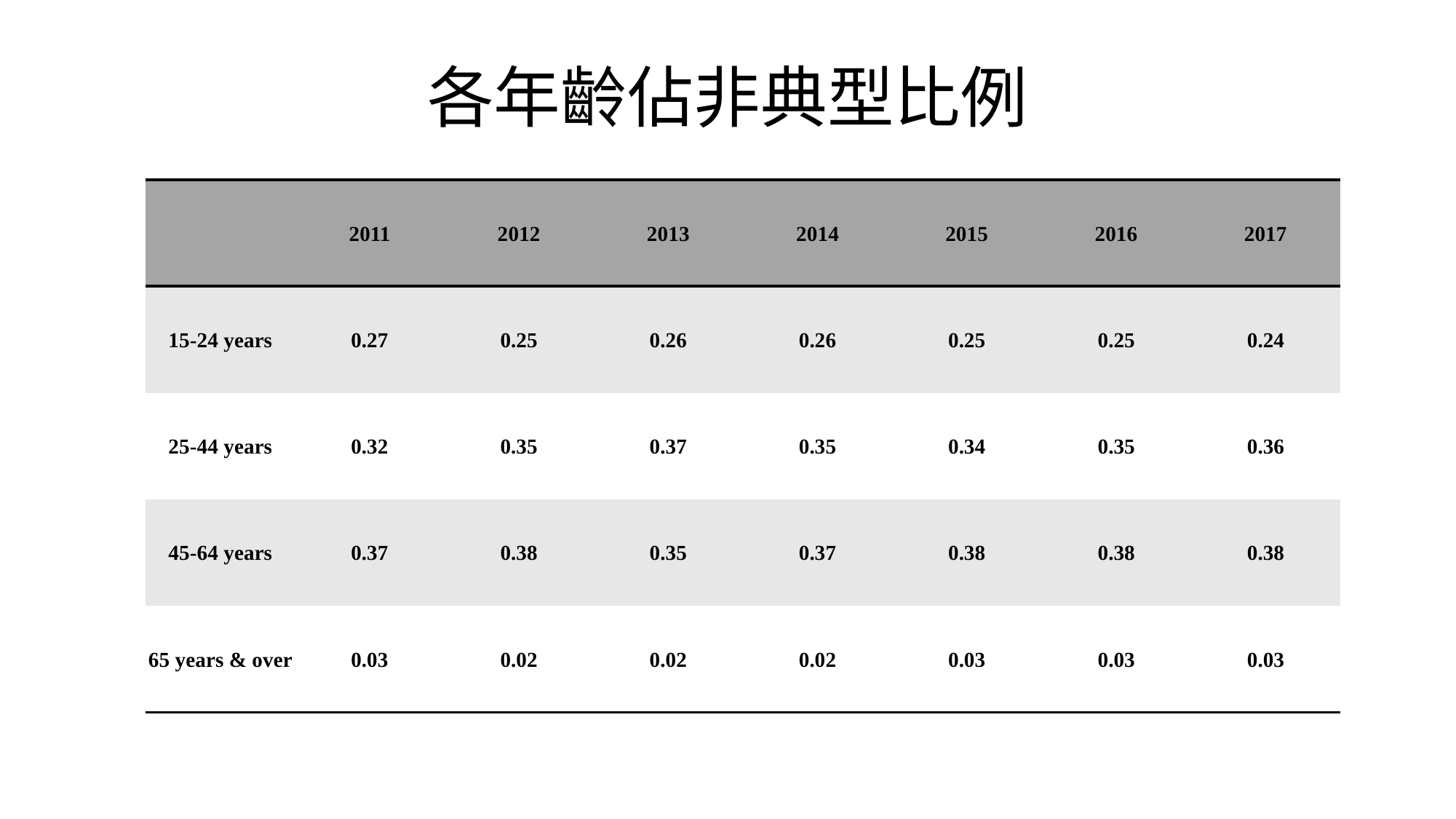

# 各年齡佔非典型比例
|  | 2011 | 2012 | 2013 | 2014 | 2015 | 2016 | 2017 |
| --- | --- | --- | --- | --- | --- | --- | --- |
| 15-24 years | 0.27 | 0.25 | 0.26 | 0.26 | 0.25 | 0.25 | 0.24 |
| 25-44 years | 0.32 | 0.35 | 0.37 | 0.35 | 0.34 | 0.35 | 0.36 |
| 45-64 years | 0.37 | 0.38 | 0.35 | 0.37 | 0.38 | 0.38 | 0.38 |
| 65 years & over | 0.03 | 0.02 | 0.02 | 0.02 | 0.03 | 0.03 | 0.03 |